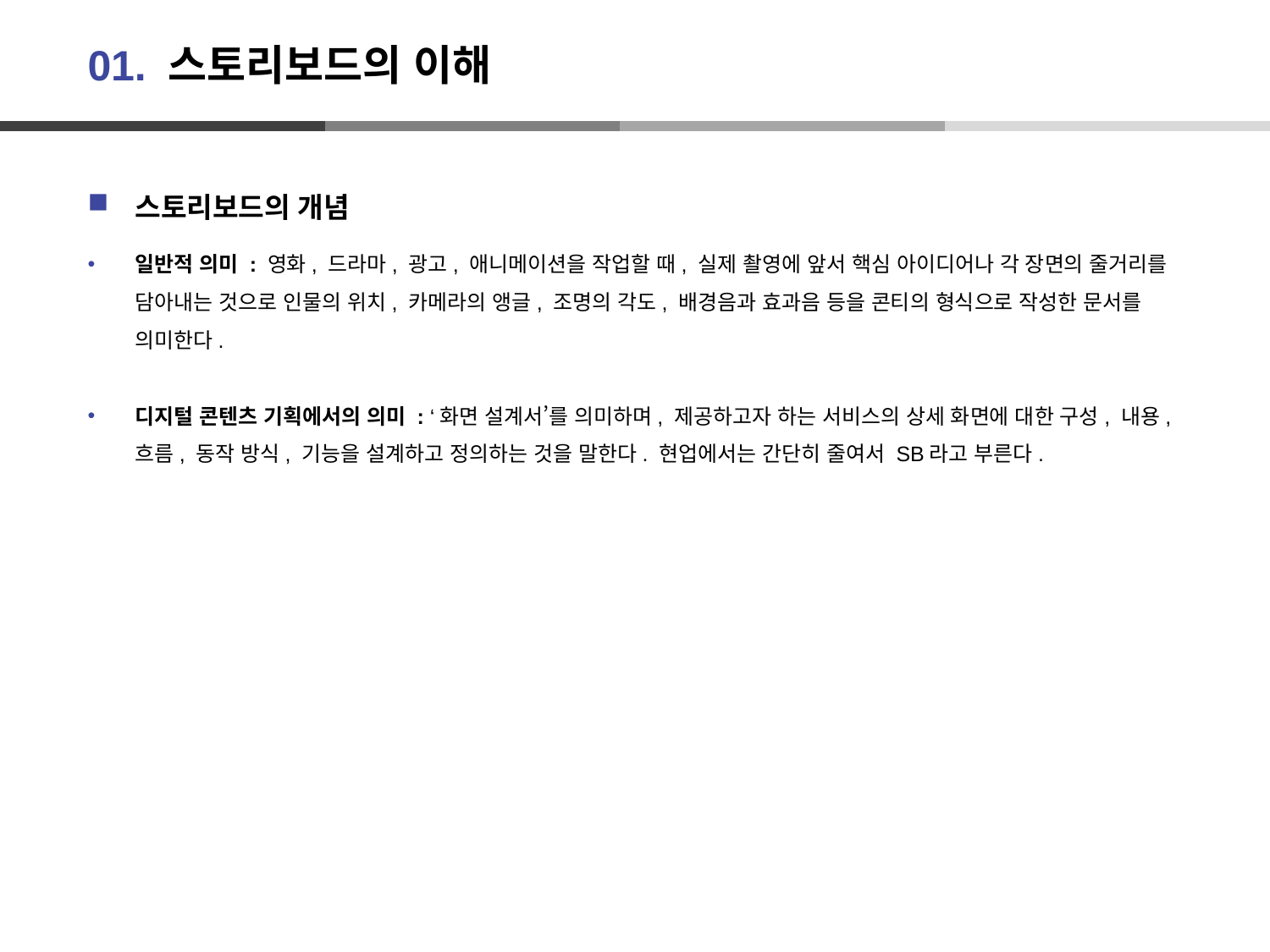

# 01. 스토리보드의 이해
스토리보드의 개념
일반적 의미 : 영화, 드라마, 광고, 애니메이션을 작업할 때, 실제 촬영에 앞서 핵심 아이디어나 각 장면의 줄거리를 담아내는 것으로 인물의 위치, 카메라의 앵글, 조명의 각도, 배경음과 효과음 등을 콘티의 형식으로 작성한 문서를 의미한다.

디지털 콘텐츠 기획에서의 의미 : ‘화면 설계서’를 의미하며, 제공하고자 하는 서비스의 상세 화면에 대한 구성, 내용, 흐름, 동작 방식, 기능을 설계하고 정의하는 것을 말한다. 현업에서는 간단히 줄여서 SB라고 부른다.